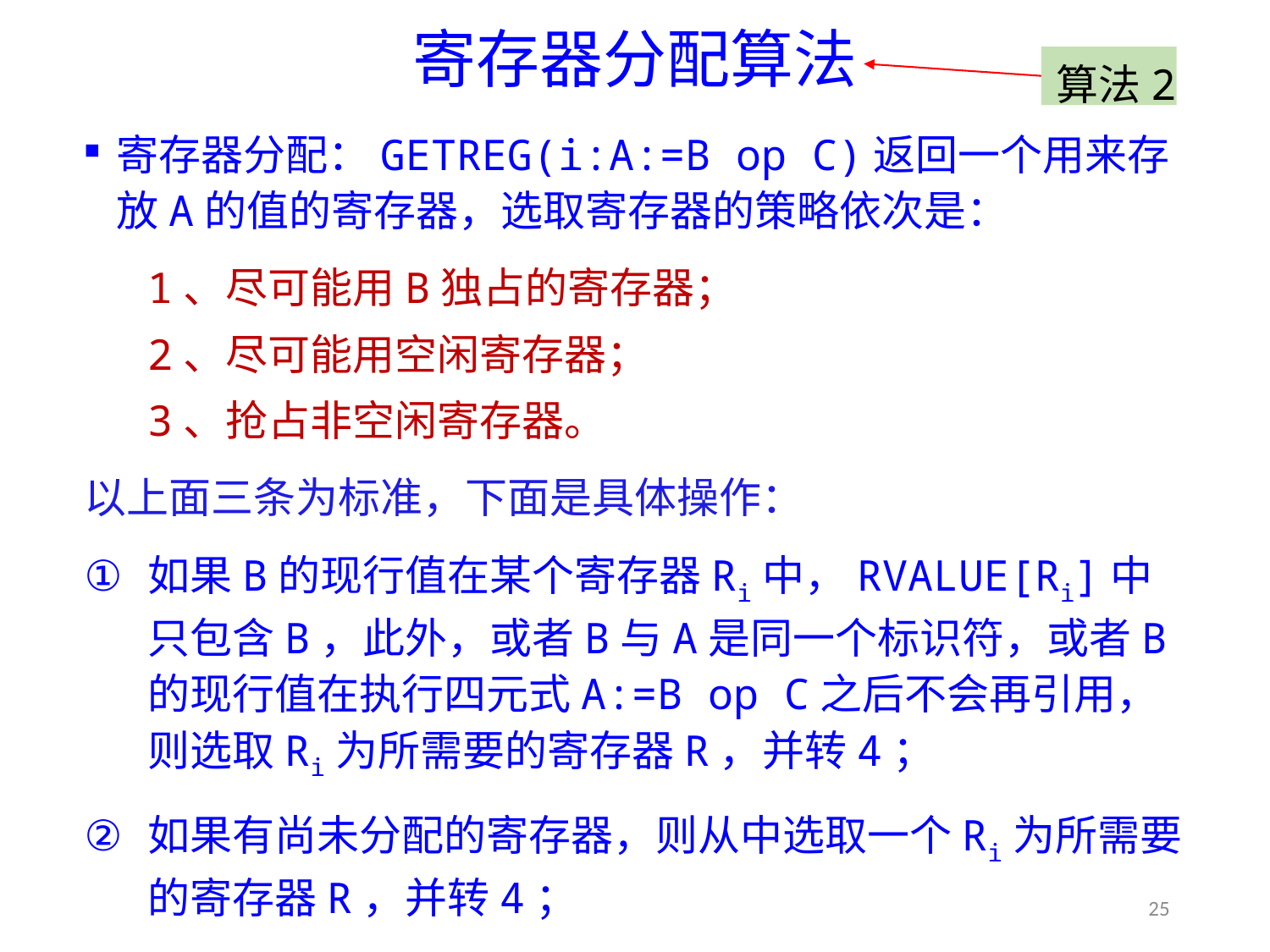

# 寄存器分配算法
算法2
寄存器分配：GETREG(i:A:=B op C)返回一个用来存放A的值的寄存器，选取寄存器的策略依次是：
1、尽可能用B独占的寄存器；
2、尽可能用空闲寄存器；
3、抢占非空闲寄存器。
以上面三条为标准，下面是具体操作：
如果B的现行值在某个寄存器Ri中，RVALUE[Ri]中只包含B，此外，或者B与A是同一个标识符，或者B的现行值在执行四元式A:=B op C之后不会再引用，则选取Ri为所需要的寄存器R，并转4；
如果有尚未分配的寄存器，则从中选取一个Ri为所需要的寄存器R，并转4；
25